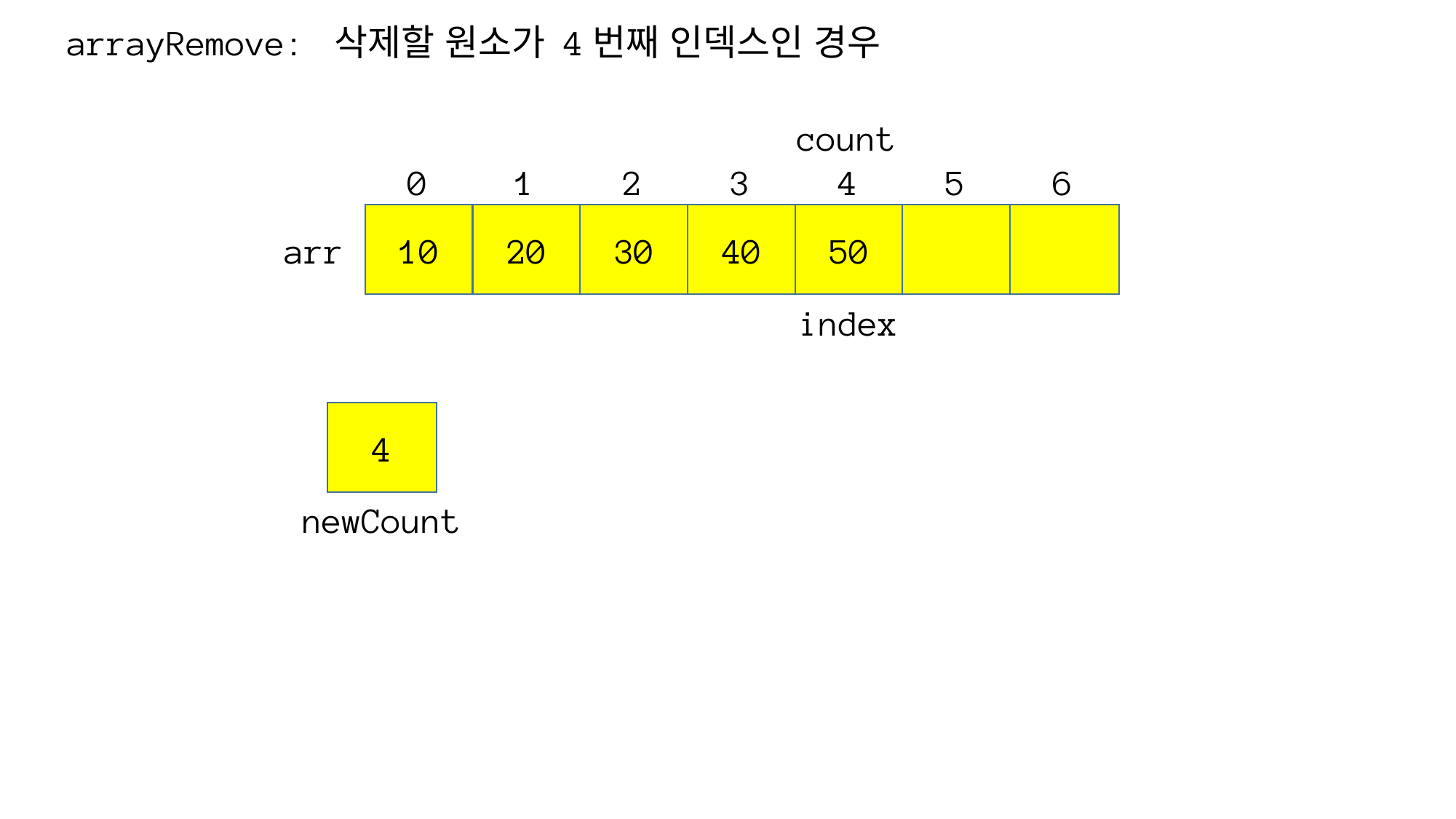

arrayRemove: 삭제할 원소가 4번째 인덱스인 경우

count
0
1
2
3
4
5
6
10
20
30
40
50

arr
index
4
newCount